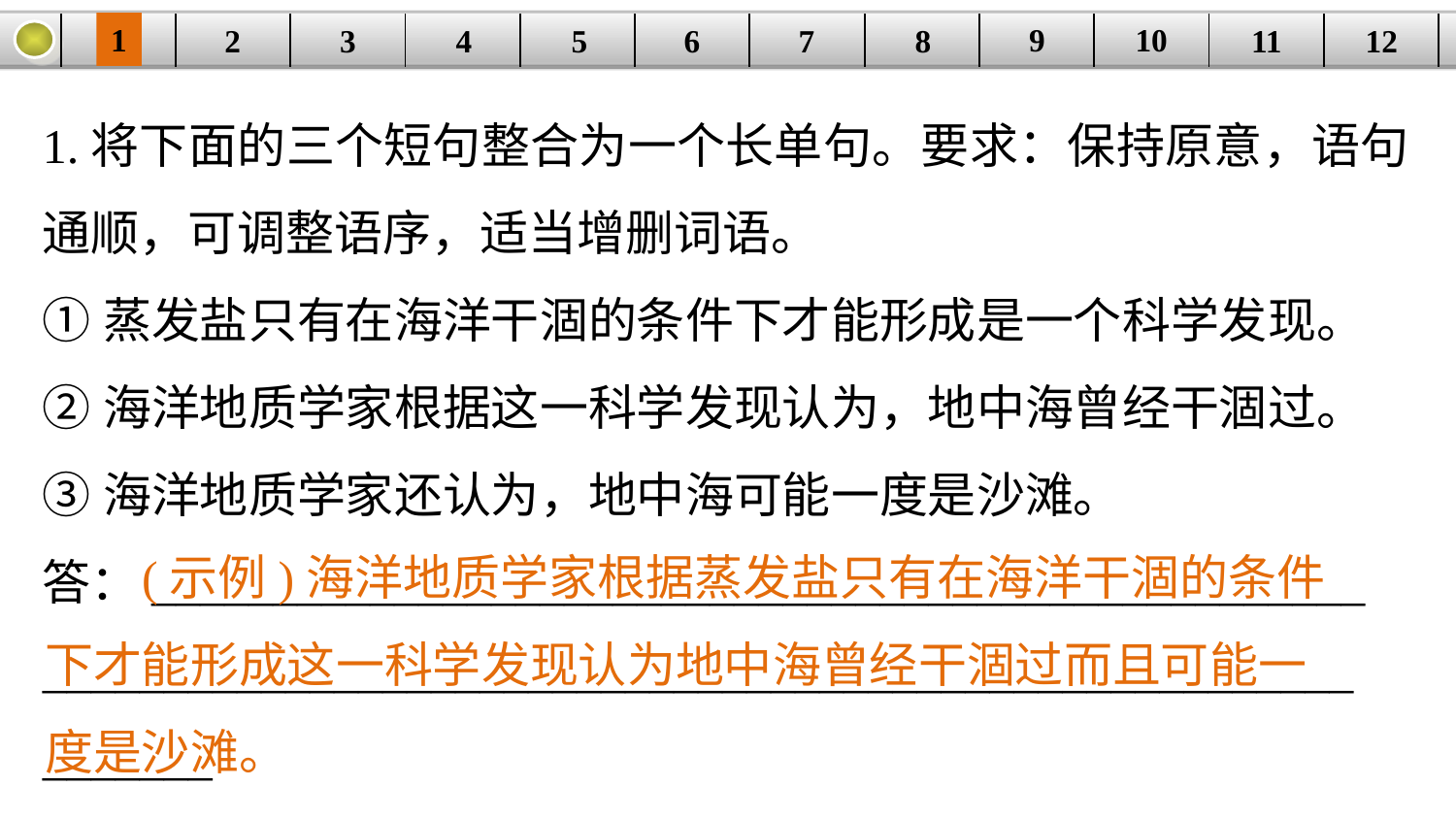

9
10
1
3
4
5
6
8
11
2
12
|  |  |  |  |  |  |  |  |  |  |  |  |
| --- | --- | --- | --- | --- | --- | --- | --- | --- | --- | --- | --- |
7

1.将下面的三个短句整合为一个长单句。要求：保持原意，语句通顺，可调整语序，适当增删词语。
①蒸发盐只有在海洋干涸的条件下才能形成是一个科学发现。
②海洋地质学家根据这一科学发现认为，地中海曾经干涸过。
③海洋地质学家还认为，地中海可能一度是沙滩。
答：__________________________________________________
______________________________________________________
_______
        (示例)海洋地质学家根据蒸发盐只有在海洋干涸的条件下才能形成这一科学发现认为地中海曾经干涸过而且可能一度是沙滩。